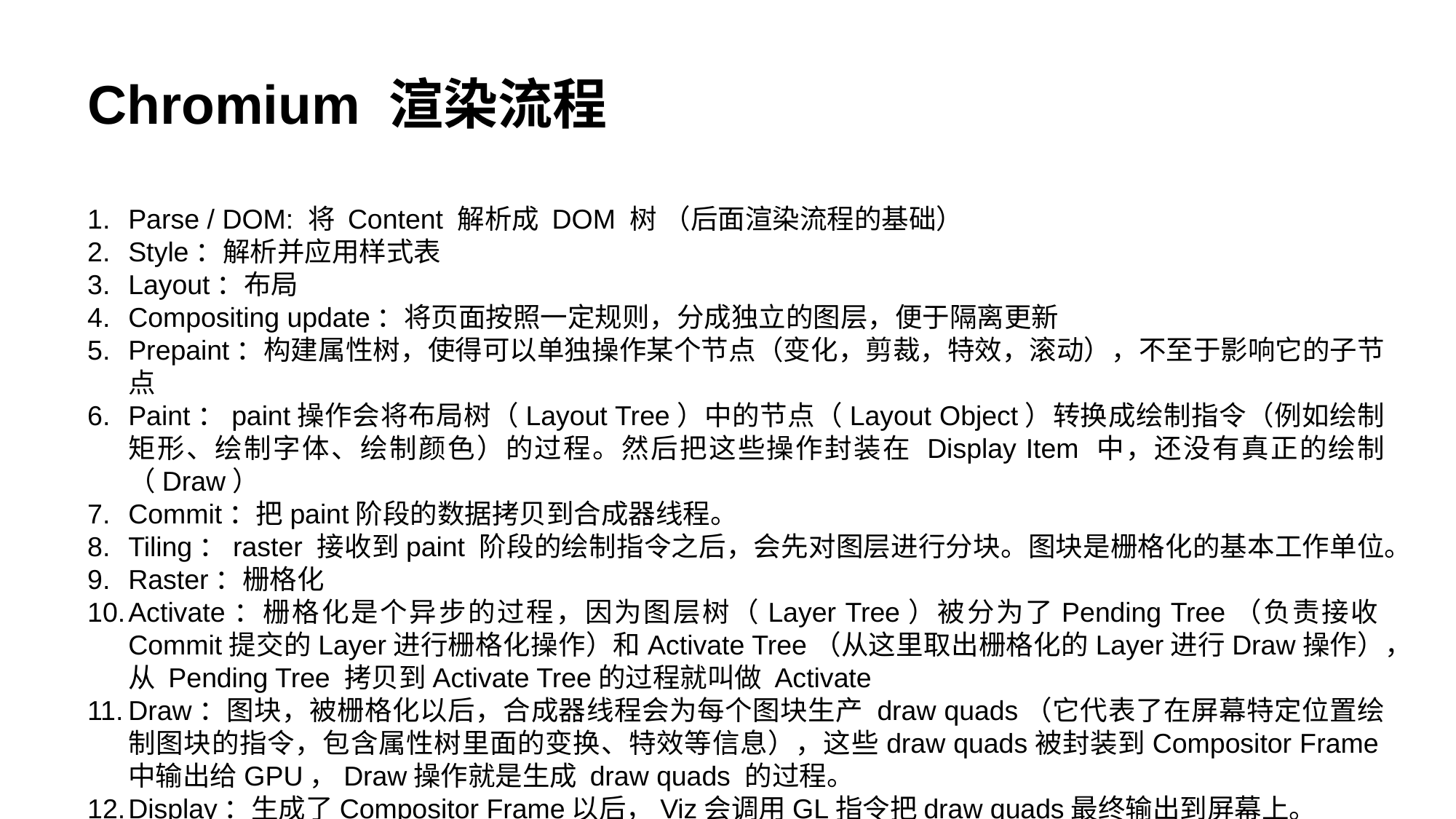

Chromium 渲染流程
Parse / DOM: 将 Content 解析成 DOM 树 （后面渲染流程的基础）
Style：解析并应用样式表
Layout：布局
Compositing update：将页面按照一定规则，分成独立的图层，便于隔离更新
Prepaint：构建属性树，使得可以单独操作某个节点（变化，剪裁，特效，滚动），不至于影响它的子节点
Paint：paint操作会将布局树（Layout Tree）中的节点（Layout Object）转换成绘制指令（例如绘制矩形、绘制字体、绘制颜色）的过程。然后把这些操作封装在 Display Item 中，还没有真正的绘制（Draw）
Commit：把paint阶段的数据拷贝到合成器线程。
Tiling：raster 接收到paint 阶段的绘制指令之后，会先对图层进行分块。图块是栅格化的基本工作单位。
Raster：栅格化
Activate：栅格化是个异步的过程，因为图层树（Layer Tree）被分为了Pending Tree（负责接收Commit提交的Layer进行栅格化操作）和Activate Tree（从这里取出栅格化的Layer进行Draw操作），从 Pending Tree 拷贝到Activate Tree的过程就叫做 Activate
Draw：图块，被栅格化以后，合成器线程会为每个图块生产 draw quads（它代表了在屏幕特定位置绘制图块的指令，包含属性树里面的变换、特效等信息），这些draw quads被封装到Compositor Frame中输出给GPU，Draw操作就是生成 draw quads 的过程。
Display：生成了Compositor Frame以后，Viz会调用GL指令把draw quads最终输出到屏幕上。